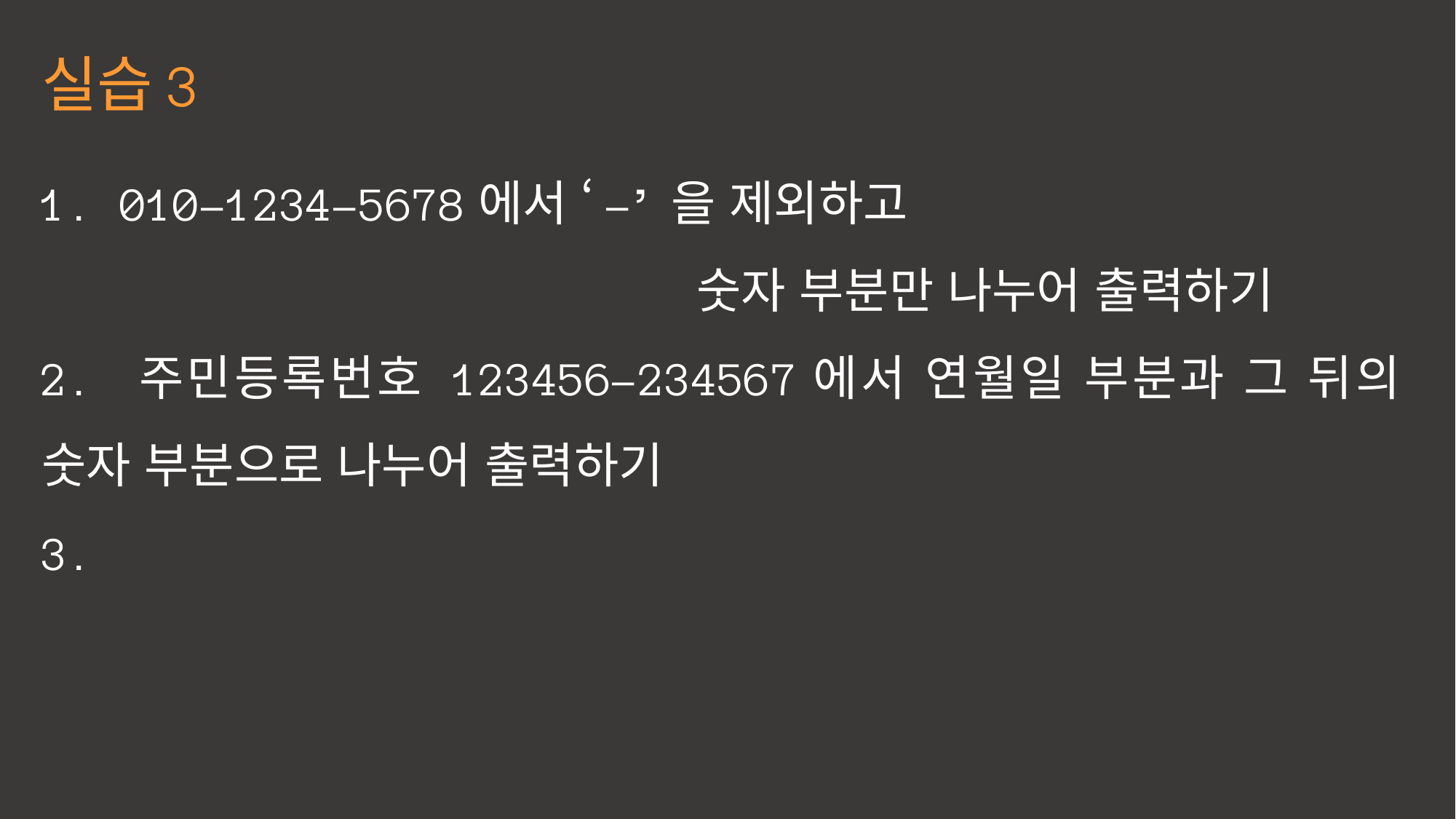

실습3
1. 010-1234-5678에서 ‘-’을 제외하고
						숫자 부분만 나누어 출력하기
2. 주민등록번호 123456-234567에서 연월일 부분과 그 뒤의 숫자 부분으로 나누어 출력하기
3.